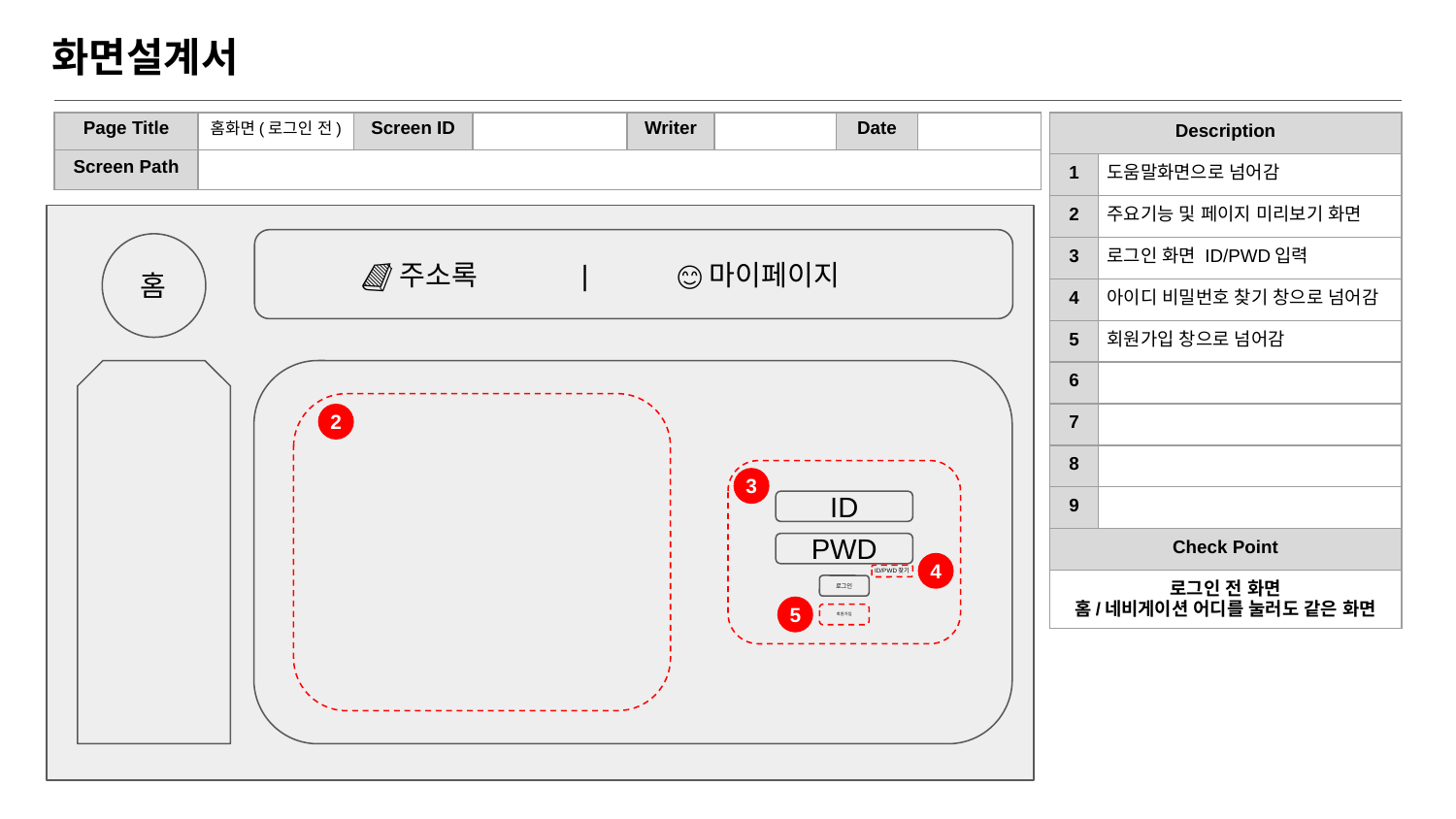

# 화면설계서
| Page Title | 홈화면(로그인 전) | Screen ID |  | Writer |  | Date |  |
| --- | --- | --- | --- | --- | --- | --- | --- |
| Screen Path |  |  |  |  |  |  |  |
| Description |  |
| --- | --- |
| 1 | 도움말화면으로 넘어감 |
| 2 | 주요기능 및 페이지 미리보기 화면 |
| 3 | 로그인 화면 ID/PWD입력 |
| 4 | 아이디 비밀번호 찾기 창으로 넘어감 |
| 5 | 회원가입 창으로 넘어감 |
| 6 |  |
| 7 |  |
| 8 |  |
| 9 |  |
| Check Point |  |
| 로그인 전 화면 홈/네비게이션 어디를 눌러도 같은 화면 |  |

           📗주소록            |           😊마이페이지
홈

2

3
ID
PWD
4
ID/PWD찾기

로그인
5
회원가입